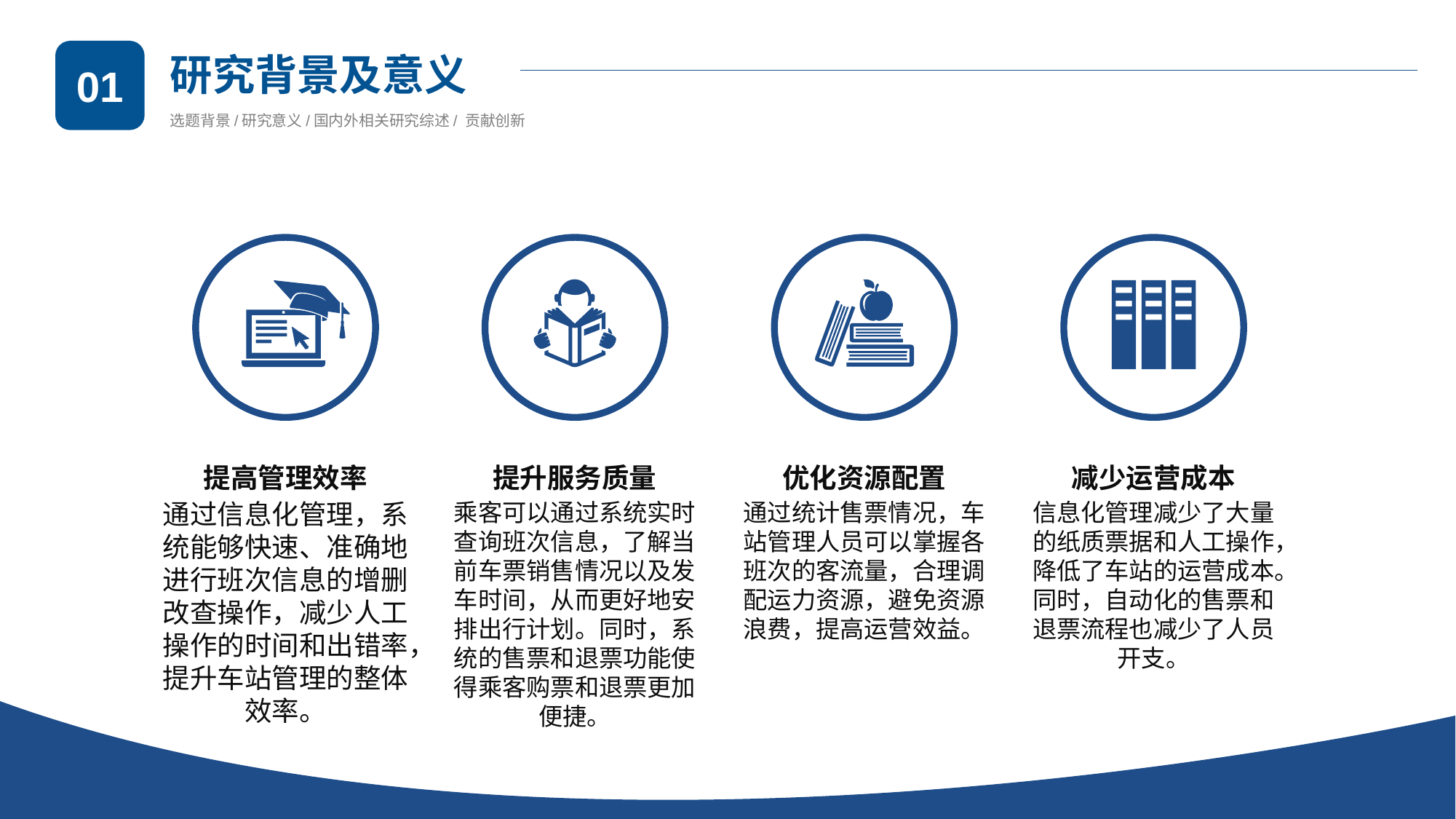

01
研究背景及意义
选题背景/研究意义/国内外相关研究综述/ 贡献创新

提高管理效率
提升服务质量
优化资源配置
减少运营成本
通过信息化管理，系统能够快速、准确地进行班次信息的增删改查操作，减少人工操作的时间和出错率，提升车站管理的整体效率。
乘客可以通过系统实时查询班次信息，了解当前车票销售情况以及发车时间，从而更好地安排出行计划。同时，系统的售票和退票功能使得乘客购票和退票更加便捷。
通过统计售票情况，车站管理人员可以掌握各班次的客流量，合理调配运力资源，避免资源浪费，提高运营效益。
信息化管理减少了大量的纸质票据和人工操作，降低了车站的运营成本。同时，自动化的售票和退票流程也减少了人员开支。